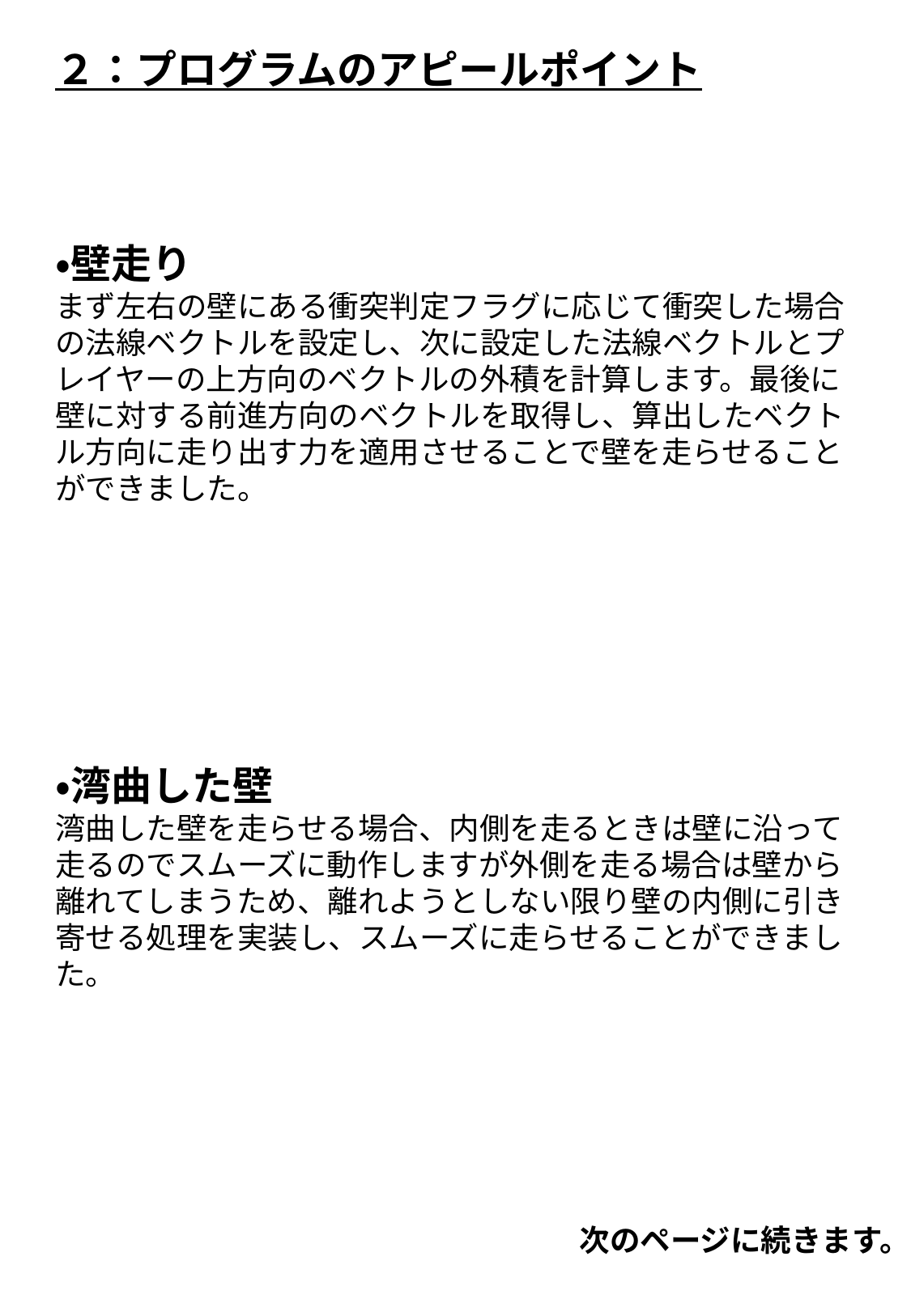

２：プログラムのアピールポイント

・壁走り
まず左右の壁にある衝突判定フラグに応じて衝突した場合の法線ベクトルを設定し、次に設定した法線ベクトルとプレイヤーの上方向のベクトルの外積を計算します。最後に壁に対する前進方向のベクトルを取得し、算出したベクトル方向に走り出す力を適用させることで壁を走らせることができました。

・湾曲した壁
湾曲した壁を走らせる場合、内側を走るときは壁に沿って走るのでスムーズに動作しますが外側を走る場合は壁から離れてしまうため、離れようとしない限り壁の内側に引き寄せる処理を実装し、スムーズに走らせることができました。

次のページに続きます。